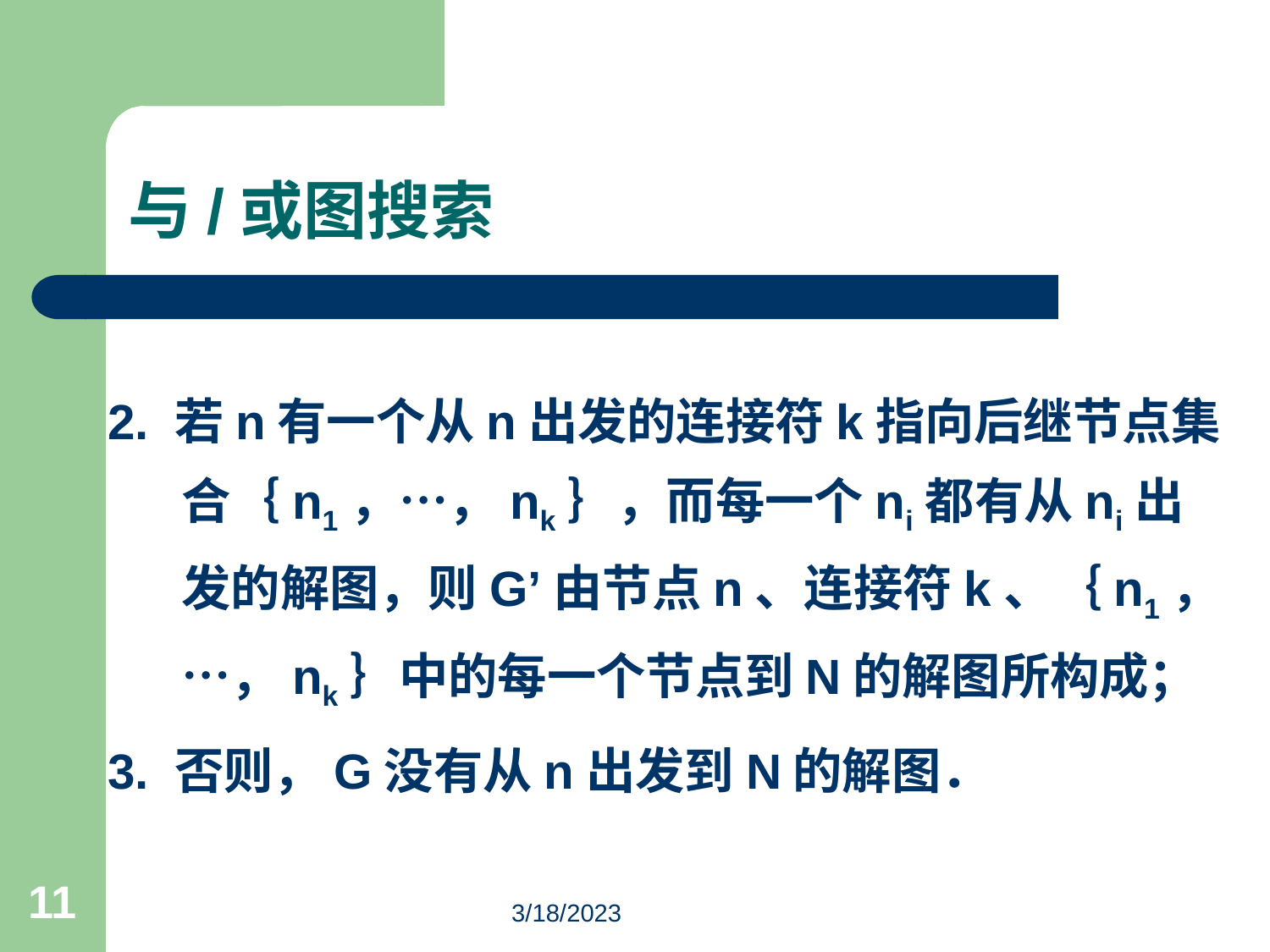

与/或图搜索
2. 若n有一个从n出发的连接符k指向后继节点集合｛n1，…，nk｝，而每一个ni都有从ni出发的解图，则G’由节点n、连接符k、｛n1，…，nk｝中的每一个节点到N的解图所构成；
3. 否则，G没有从n出发到N的解图．
11
3/18/2023